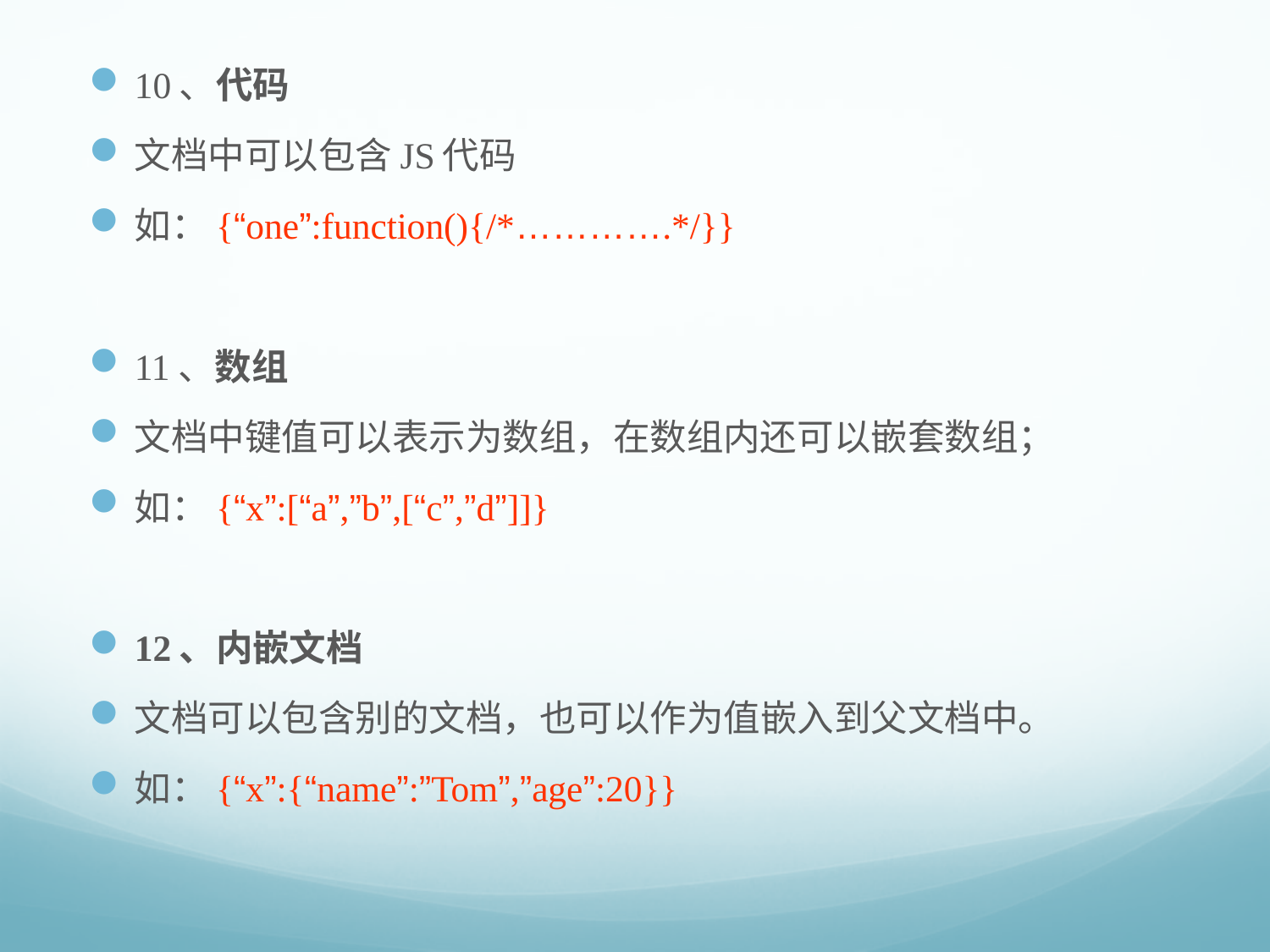

10、代码
文档中可以包含JS代码
如：{“one”:function(){/*………….*/}}

11、数组
文档中键值可以表示为数组，在数组内还可以嵌套数组；
如：{“x”:[“a”,”b”,[“c”,”d”]]}

12、内嵌文档
文档可以包含别的文档，也可以作为值嵌入到父文档中。
如：{“x”:{“name”:”Tom”,”age”:20}}